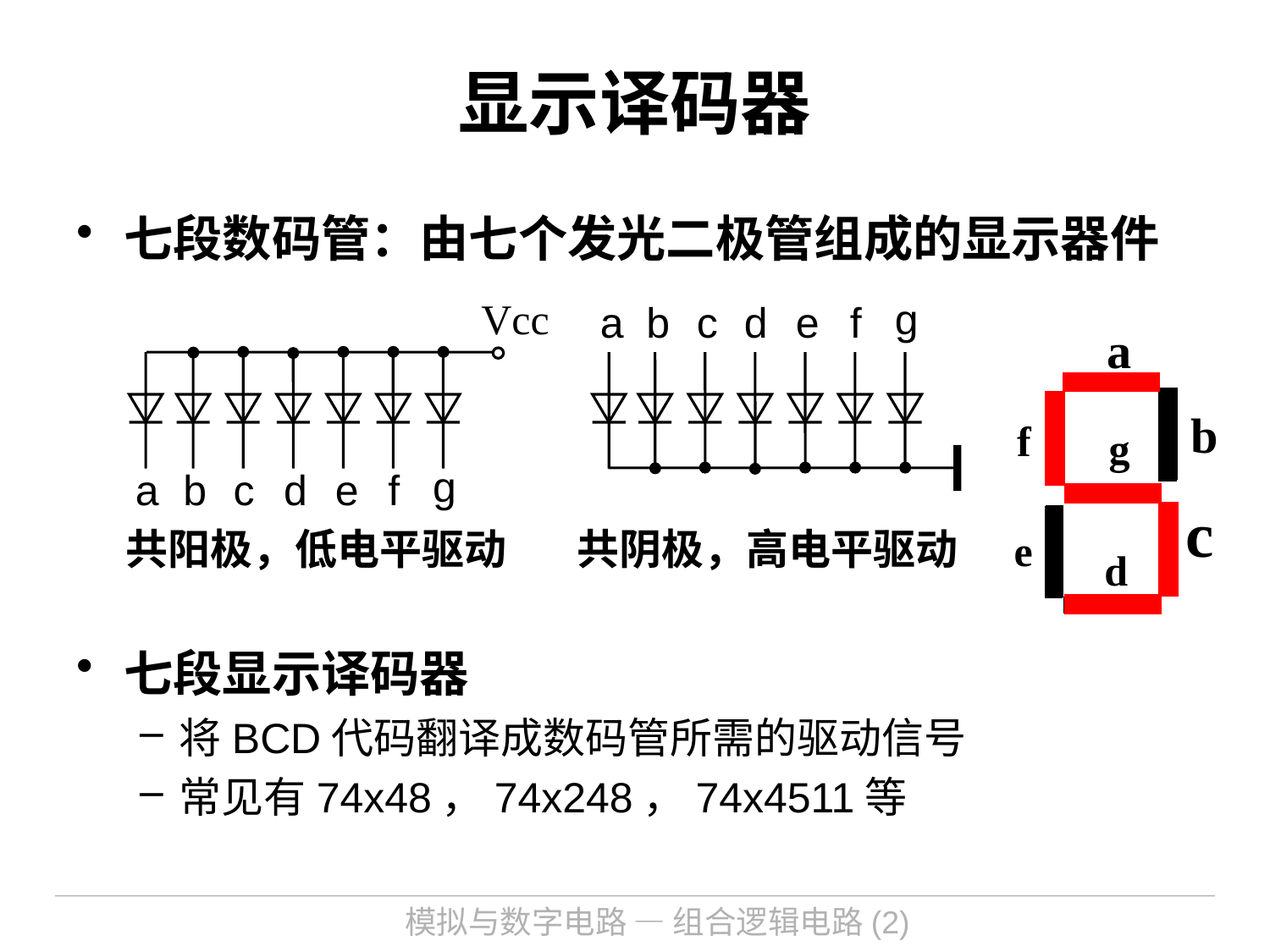

# 显示译码器
七段数码管：由七个发光二极管组成的显示器件

七段显示译码器
将BCD代码翻译成数码管所需的驱动信号
常见有74x48，74x248，74x4511等
Vcc

g
a
b
c
d
e
f
共阳极，低电平驱动
g
a
b
c
d
e
f

共阴极，高电平驱动
a

b
f
g

c

e
d

模拟与数字电路 — 组合逻辑电路(2)
24